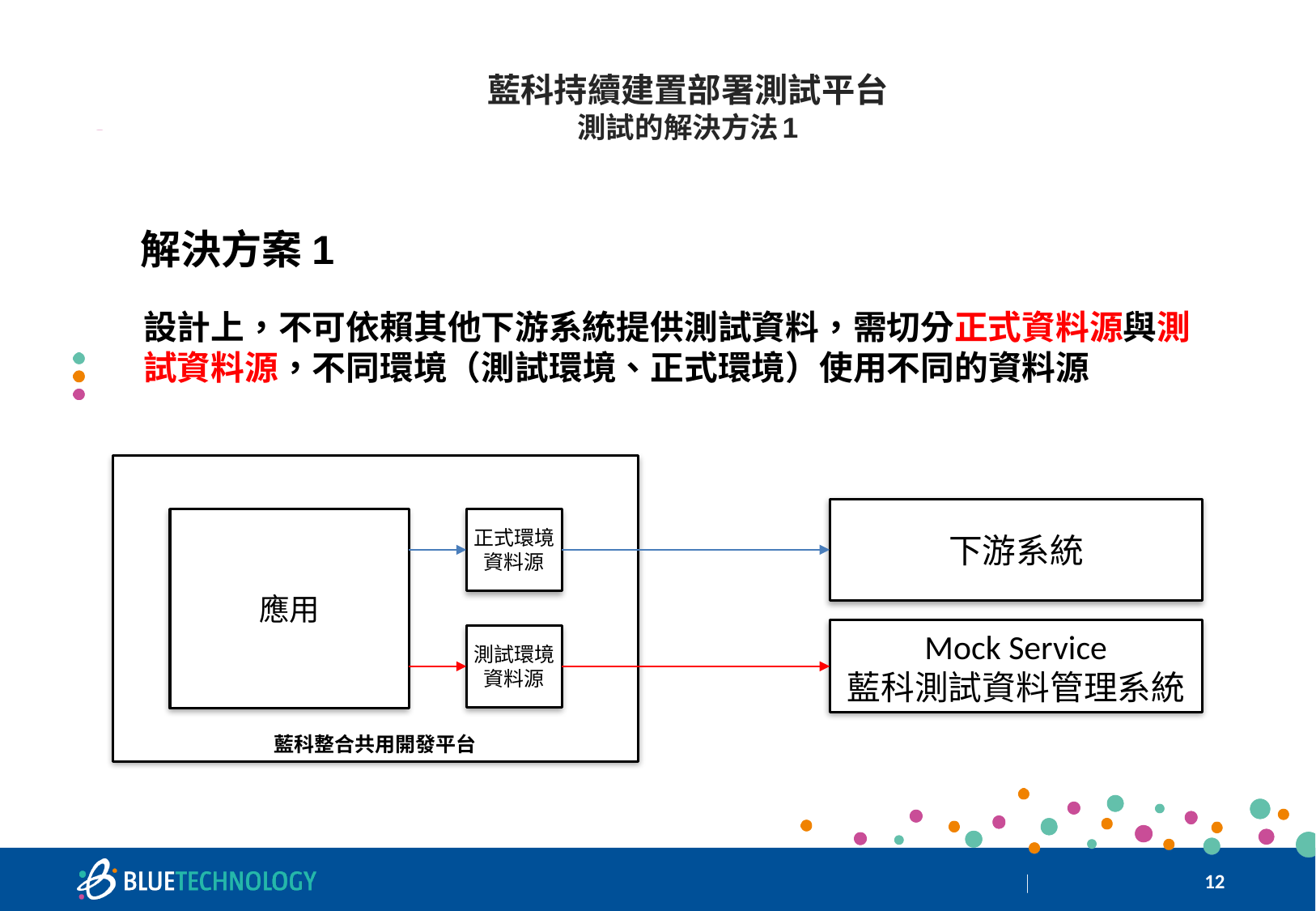

# 藍科持續建置部署測試平台 測試的解決方法1
解決方案1
設計上，不可依賴其他下游系統提供測試資料，需切分正式資料源與測試資料源，不同環境（測試環境、正式環境）使用不同的資料源
藍科整合共用開發平台
下游系統
應用
正式環境
資料源
Mock Service
藍科測試資料管理系統
測試環境
資料源